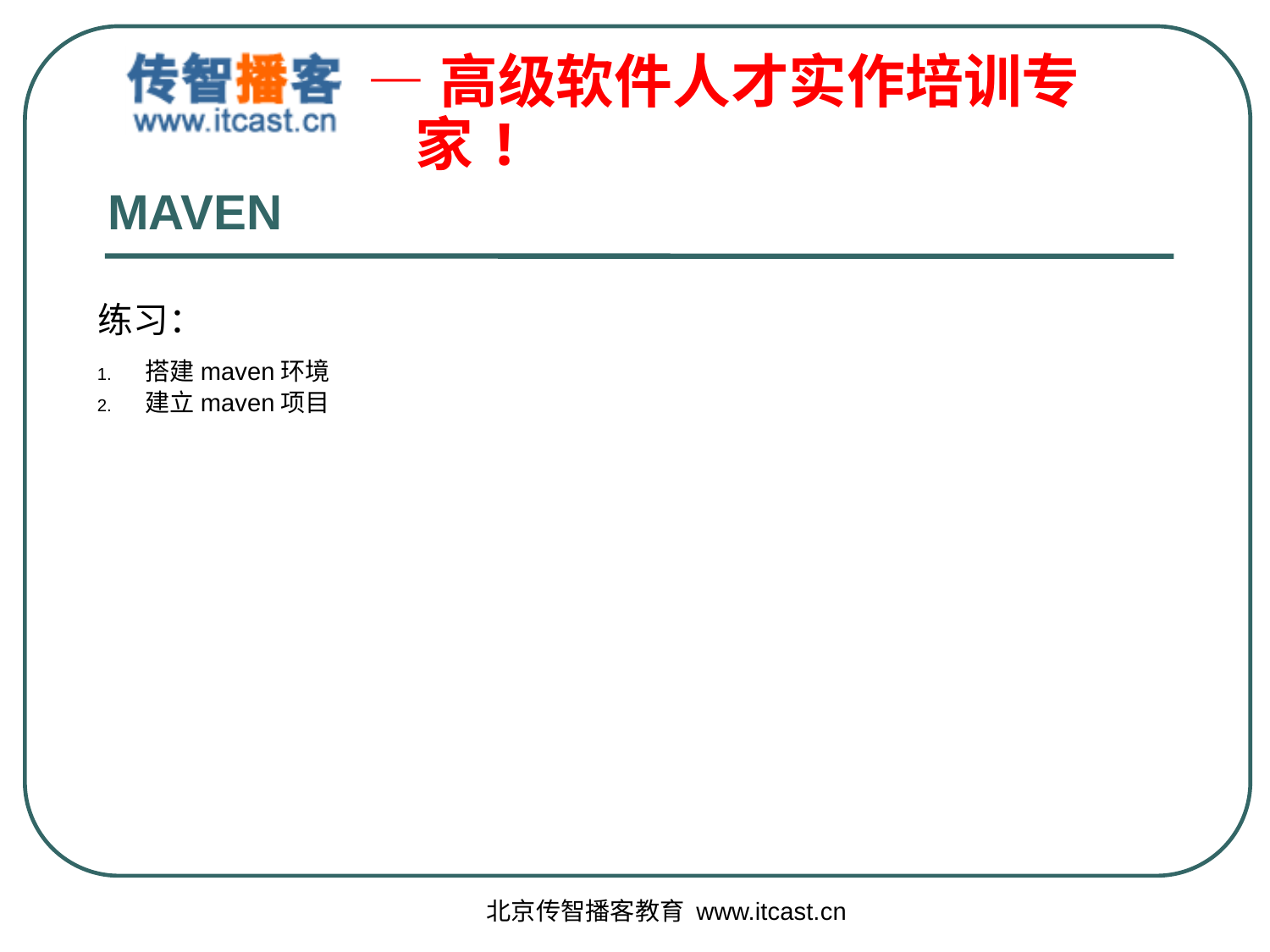

# MAVEN
练习：
搭建maven环境
建立maven项目
北京传智播客教育 www.itcast.cn